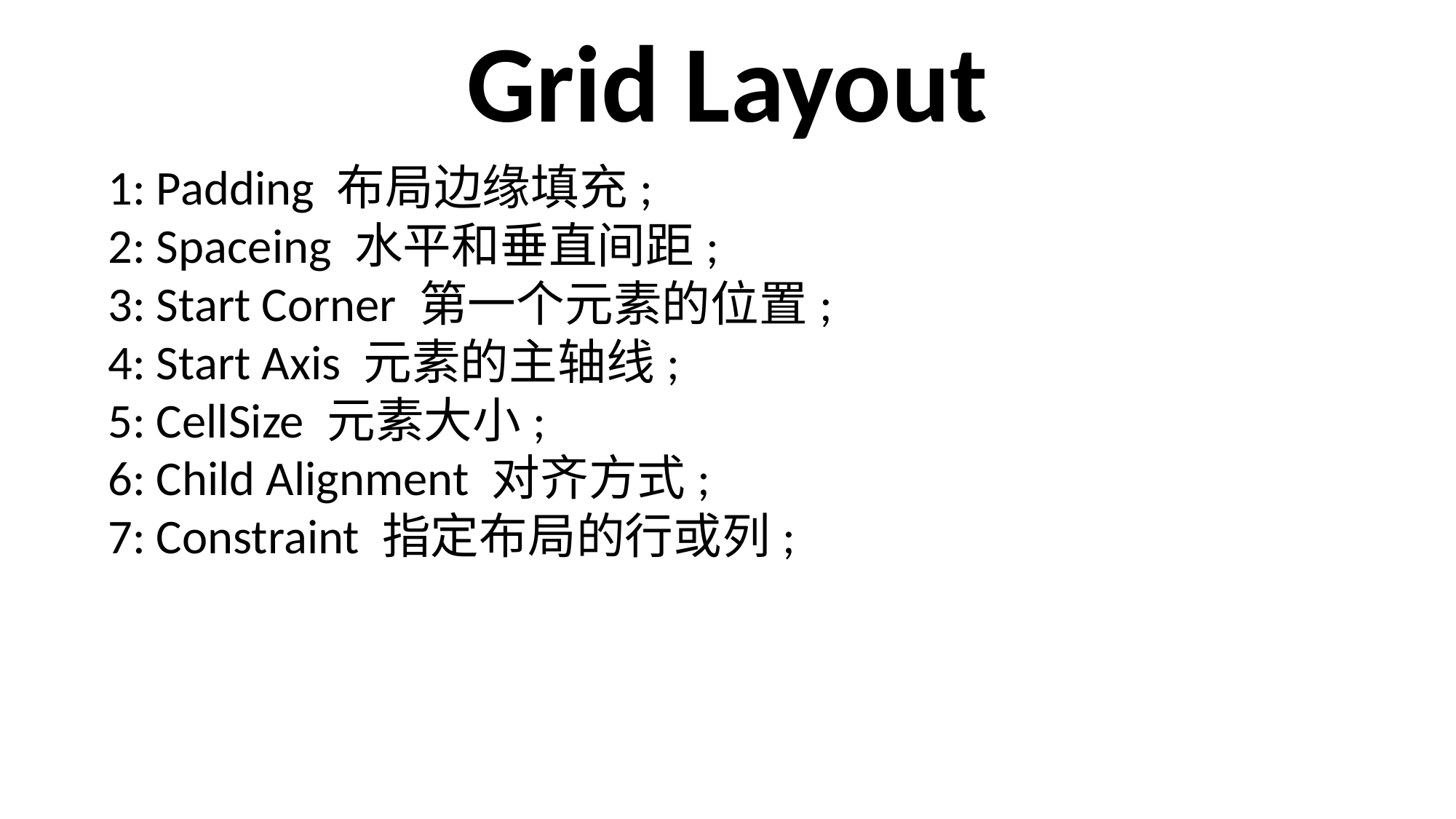

Grid Layout
1: Padding 布局边缘填充;
2: Spaceing 水平和垂直间距;
3: Start Corner 第一个元素的位置;
4: Start Axis 元素的主轴线;
5: CellSize 元素大小;
6: Child Alignment 对齐方式;
7: Constraint 指定布局的行或列;
4